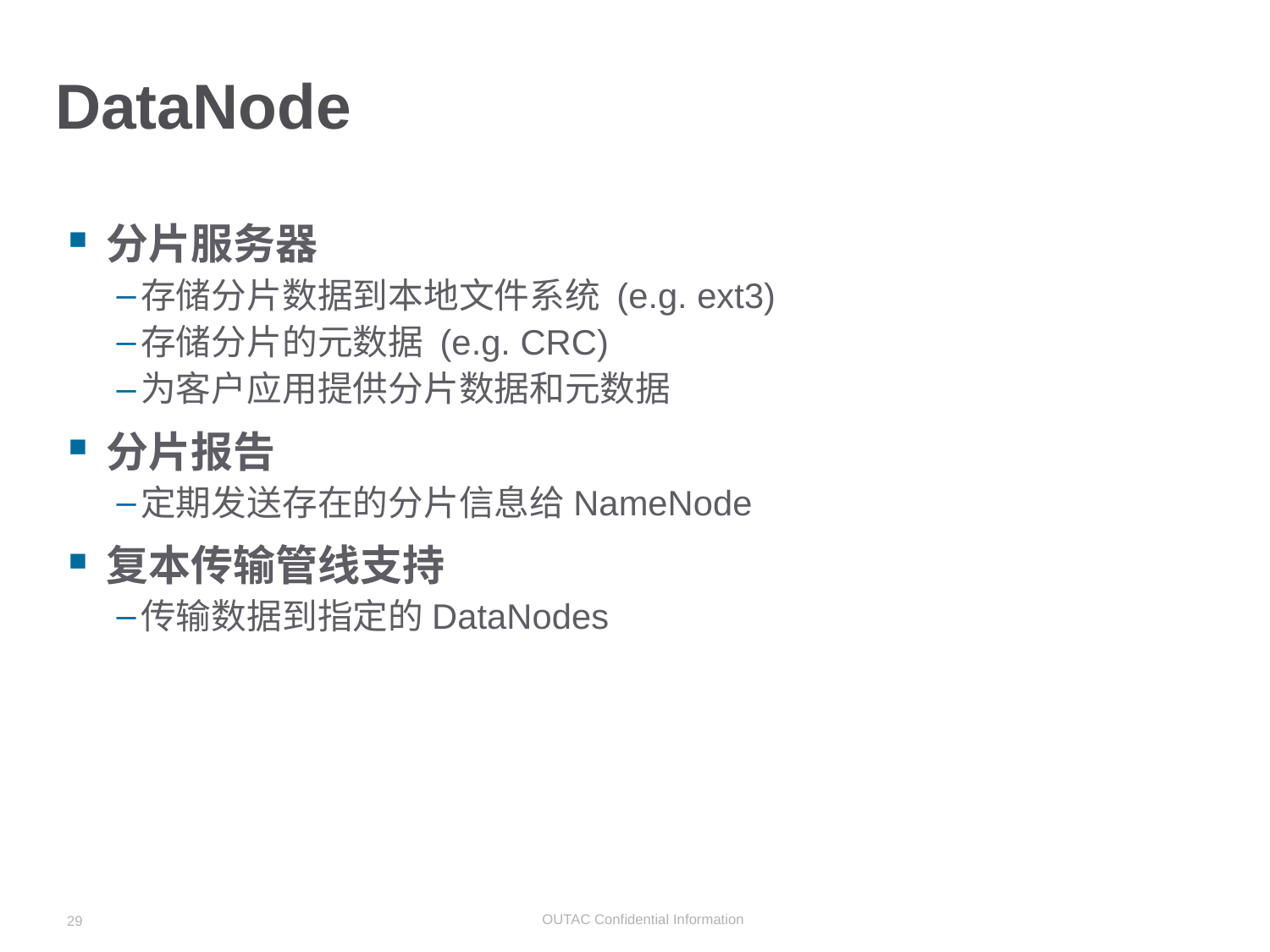

# DataNode
分片服务器
存储分片数据到本地文件系统 (e.g. ext3)
存储分片的元数据 (e.g. CRC)
为客户应用提供分片数据和元数据
分片报告
定期发送存在的分片信息给NameNode
复本传输管线支持
传输数据到指定的DataNodes
29